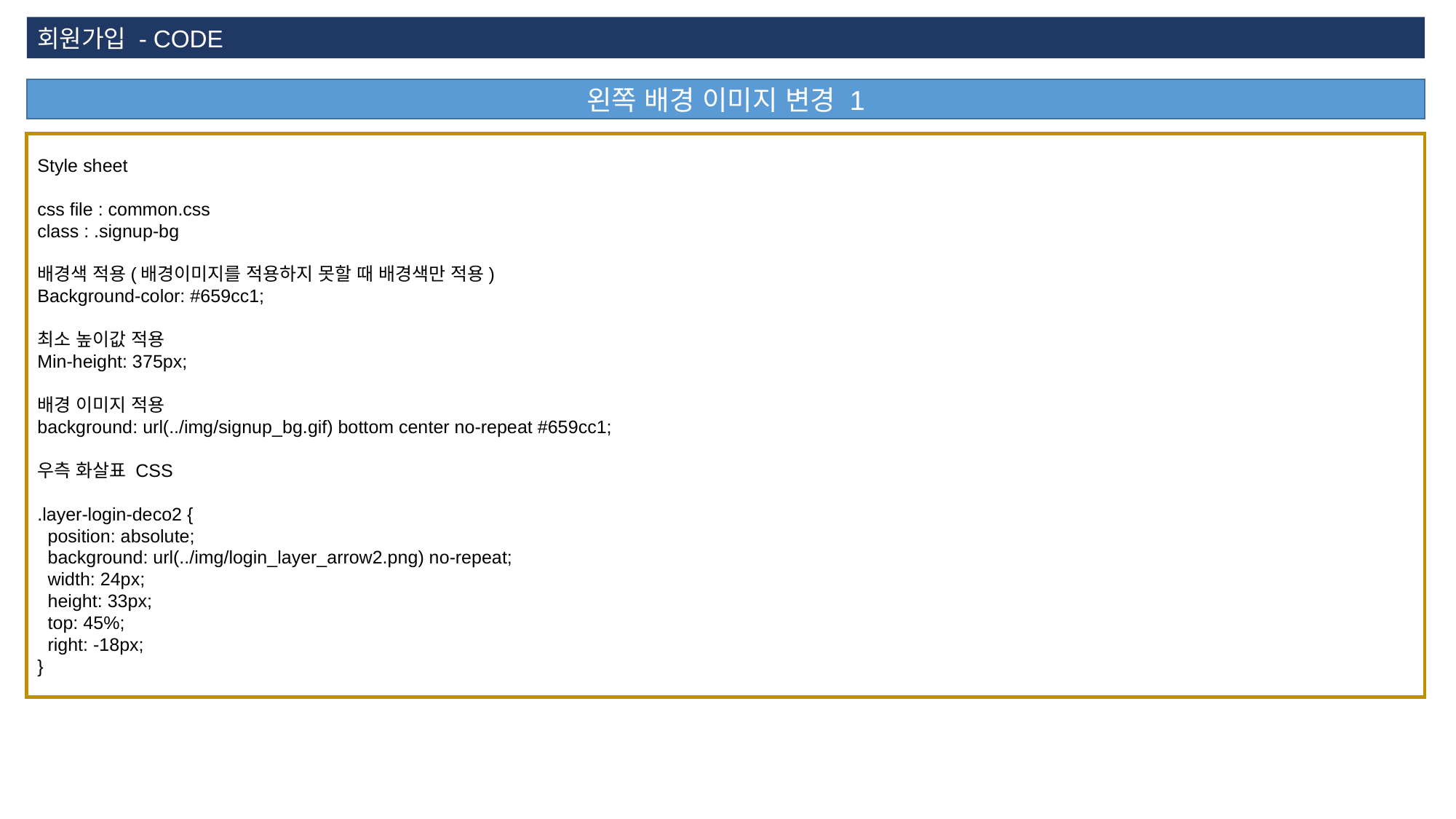

회원가입 - CODE
왼쪽 배경 이미지 변경 1
Style sheet

css file : common.css
class : .signup-bg

배경색 적용(배경이미지를 적용하지 못할 때 배경색만 적용)
Background-color: #659cc1;

최소 높이값 적용
Min-height: 375px;

배경 이미지 적용
background: url(../img/signup_bg.gif) bottom center no-repeat #659cc1;

우측 화살표 CSS

.layer-login-deco2 {
  position: absolute;
  background: url(../img/login_layer_arrow2.png) no-repeat;
  width: 24px;
  height: 33px;
  top: 45%;
  right: -18px;
}